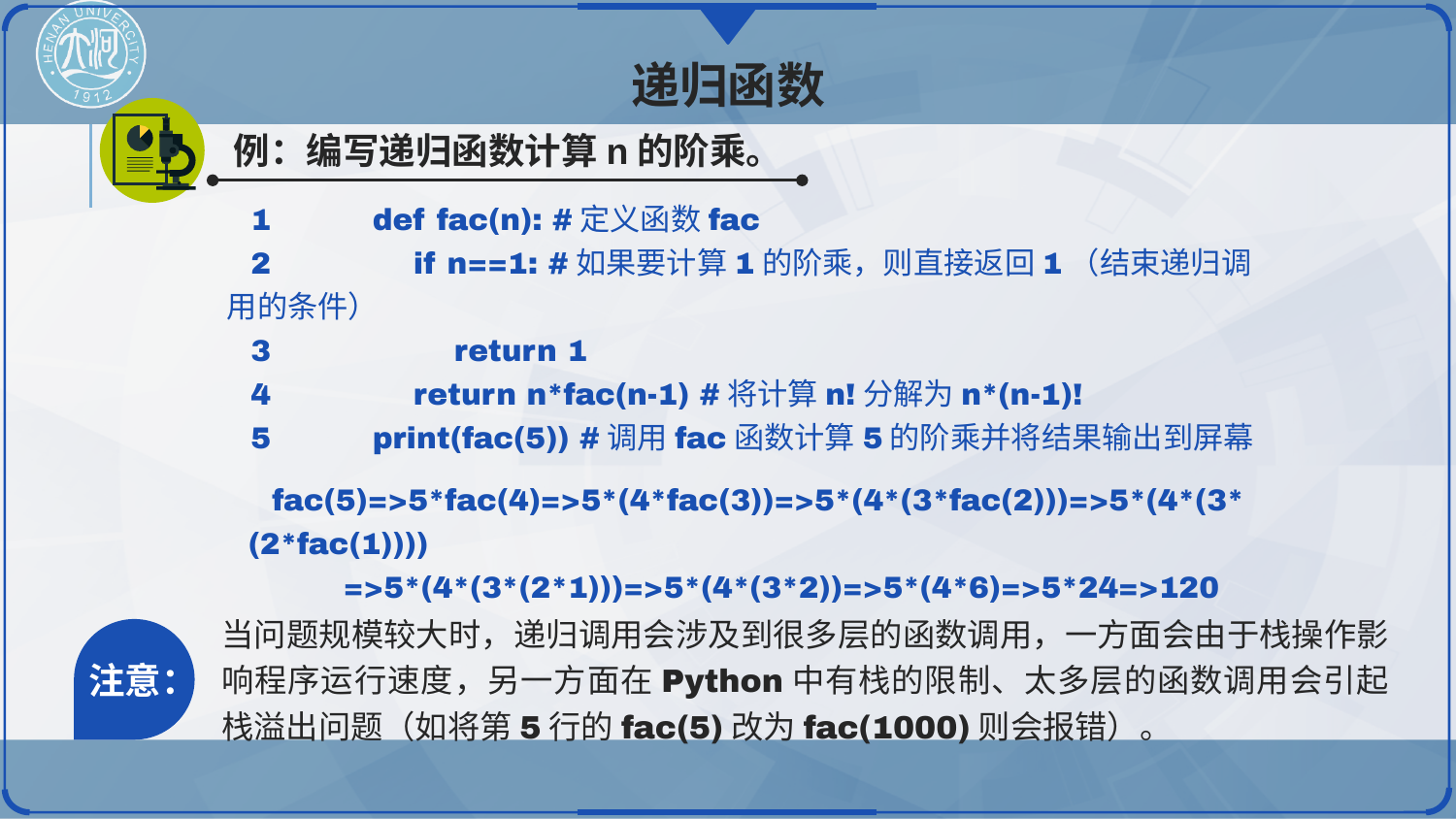

递归函数

例：编写递归函数计算n的阶乘。
1	def fac(n): #定义函数fac
2	    if n==1: #如果要计算1的阶乘，则直接返回1（结束递归调用的条件）
3	        return 1
4	    return n*fac(n-1) #将计算n!分解为n*(n-1)!
5	print(fac(5)) #调用fac函数计算5的阶乘并将结果输出到屏幕
fac(5)=>5*fac(4)=>5*(4*fac(3))=>5*(4*(3*fac(2)))=>5*(4*(3*(2*fac(1))))
       =>5*(4*(3*(2*1)))=>5*(4*(3*2))=>5*(4*6)=>5*24=>120
当问题规模较大时，递归调用会涉及到很多层的函数调用，一方面会由于栈操作影响程序运行速度，另一方面在Python中有栈的限制、太多层的函数调用会引起栈溢出问题（如将第5行的fac(5)改为fac(1000)则会报错）。

注意：